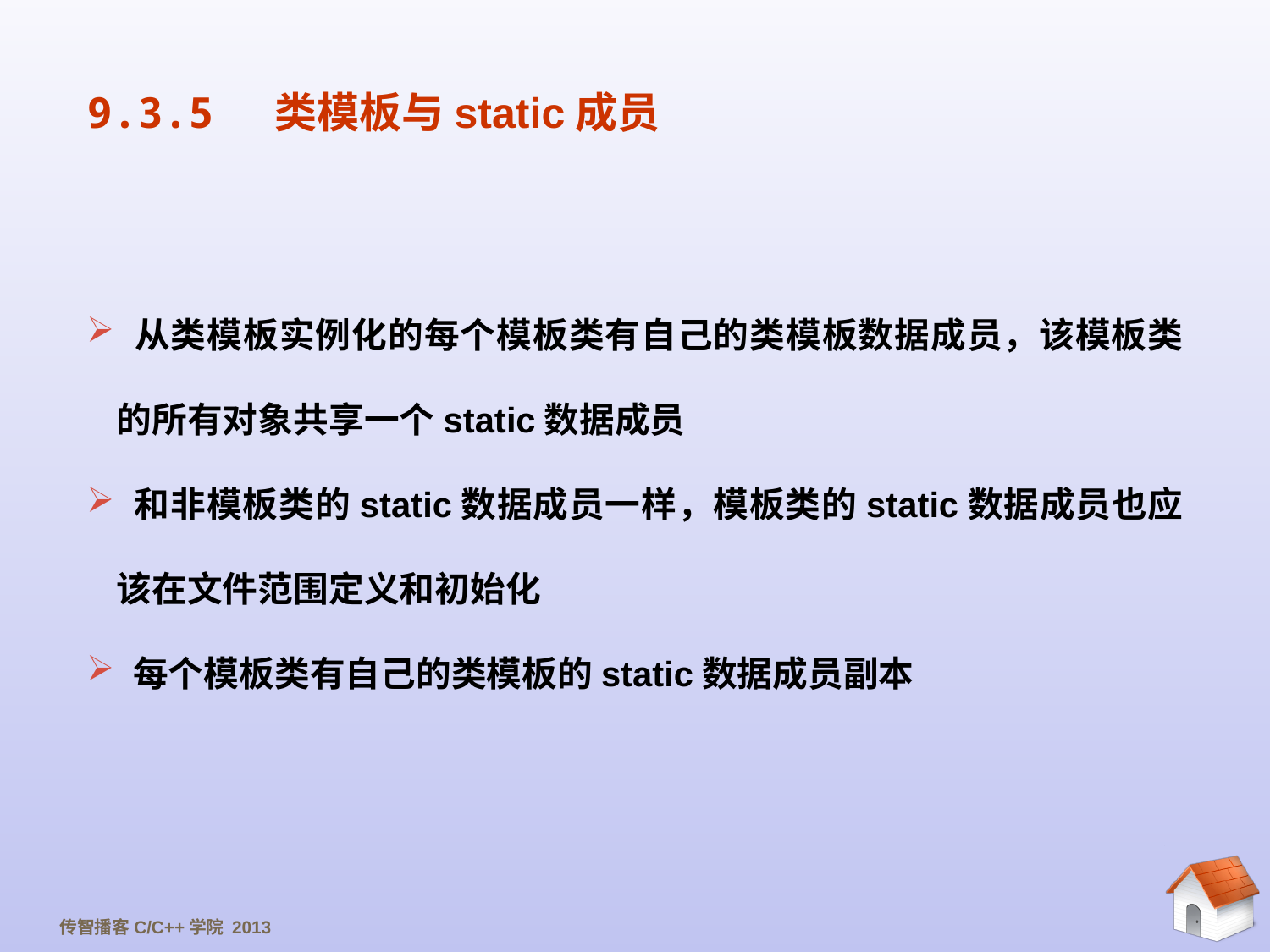

# 9.3.5  类模板与static成员
 从类模板实例化的每个模板类有自己的类模板数据成员，该模板类的所有对象共享一个static数据成员
 和非模板类的static数据成员一样，模板类的static数据成员也应该在文件范围定义和初始化
 每个模板类有自己的类模板的static数据成员副本